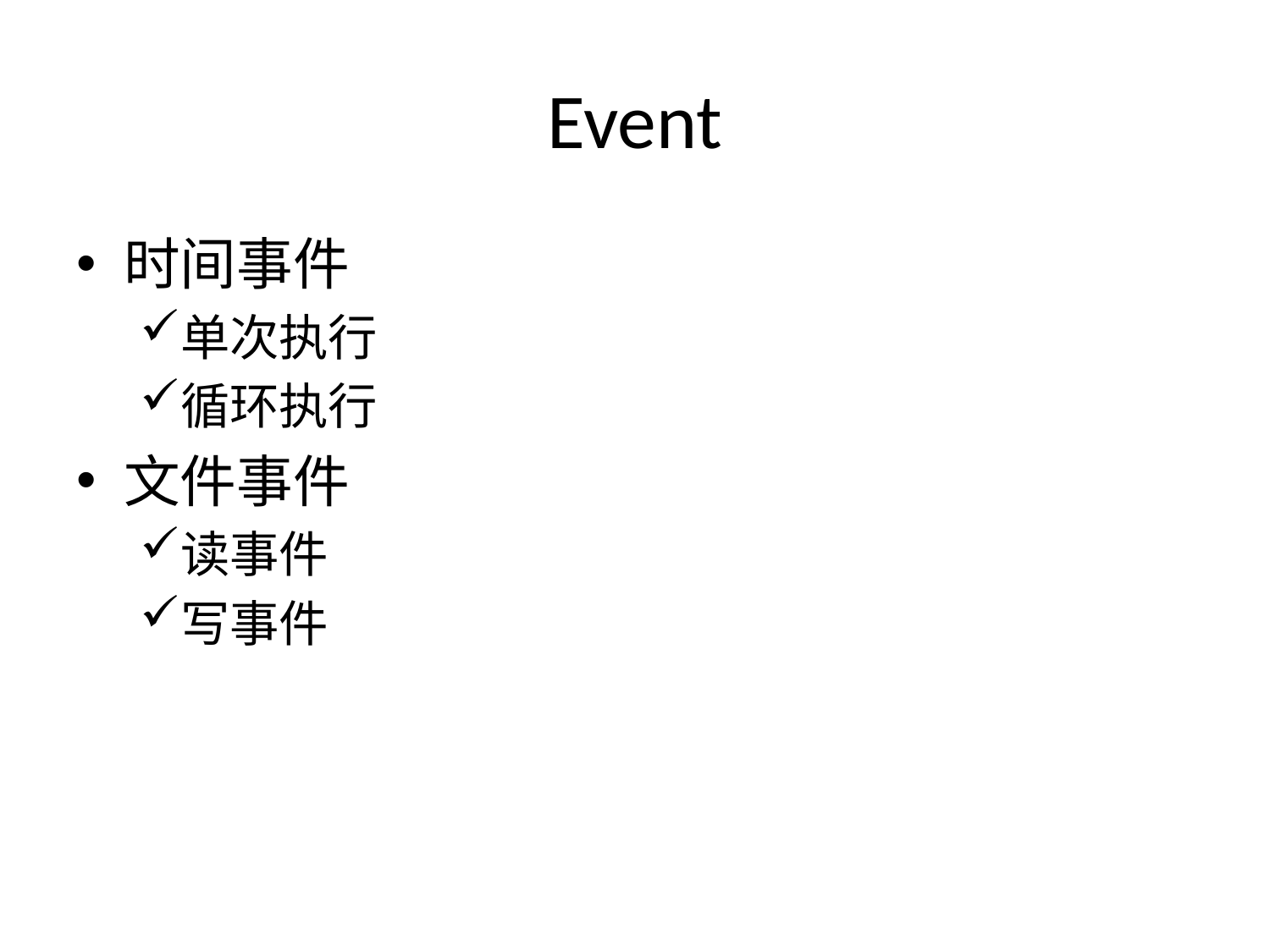

# Event
时间事件
单次执行
循环执行
文件事件
读事件
写事件